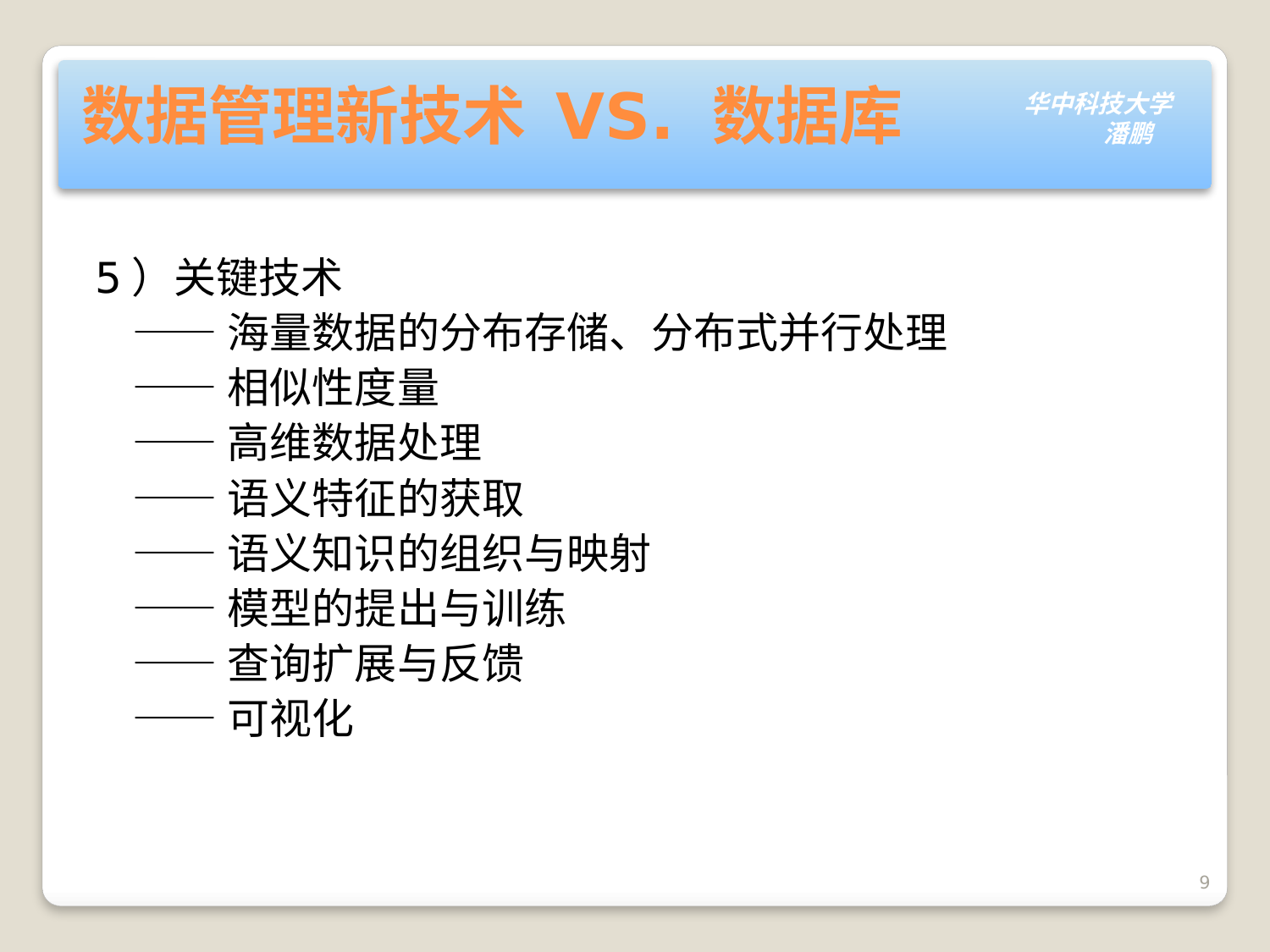

# 数据管理新技术 VS. 数据库
5）关键技术
    ——海量数据的分布存储、分布式并行处理
    ——相似性度量
    ——高维数据处理
    ——语义特征的获取
    ——语义知识的组织与映射
    ——模型的提出与训练
    ——查询扩展与反馈
    ——可视化
9